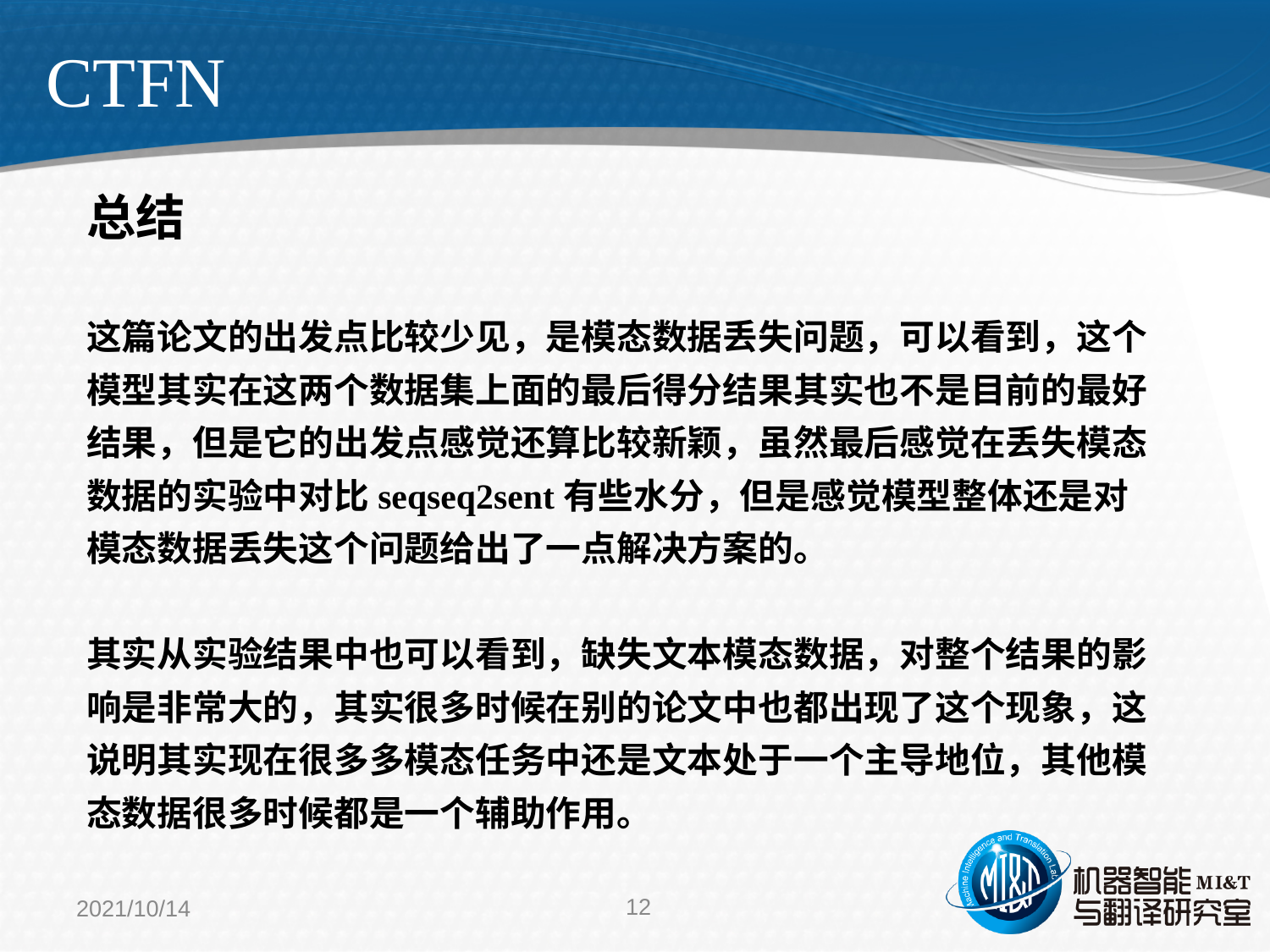

CTFN
总结

这篇论文的出发点比较少见，是模态数据丢失问题，可以看到，这个模型其实在这两个数据集上面的最后得分结果其实也不是目前的最好结果，但是它的出发点感觉还算比较新颖，虽然最后感觉在丢失模态数据的实验中对比seqseq2sent有些水分，但是感觉模型整体还是对模态数据丢失这个问题给出了一点解决方案的。

其实从实验结果中也可以看到，缺失文本模态数据，对整个结果的影响是非常大的，其实很多时候在别的论文中也都出现了这个现象，这说明其实现在很多多模态任务中还是文本处于一个主导地位，其他模态数据很多时候都是一个辅助作用。

12
2021/10/14